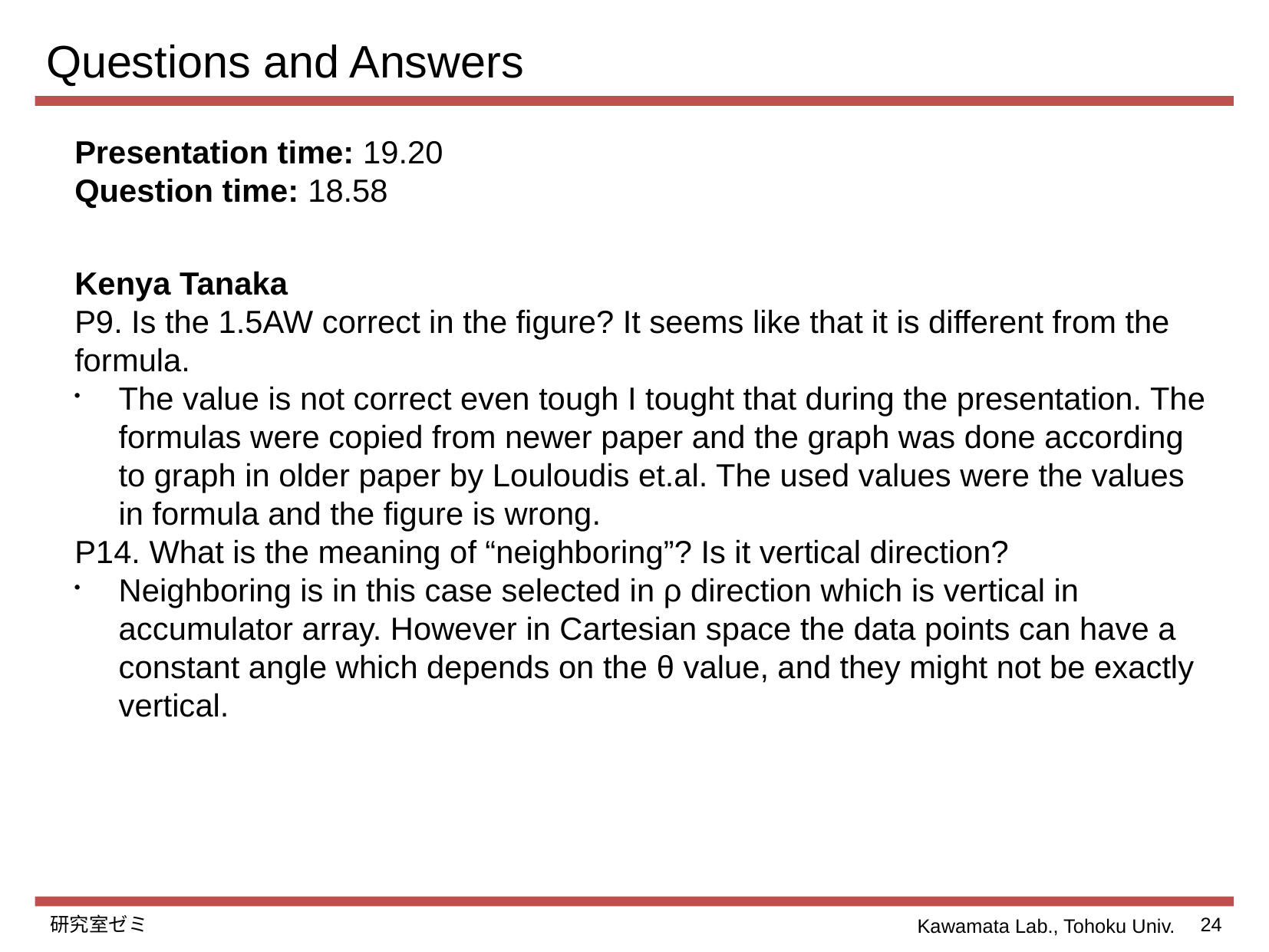

Questions and Answers
Presentation time: 19.20
Question time: 18.58

Kenya Tanaka
P9. Is the 1.5AW correct in the figure? It seems like that it is different from the formula.
The value is not correct even tough I tought that during the presentation. The formulas were copied from newer paper and the graph was done according to graph in older paper by Louloudis et.al. The used values were the values in formula and the figure is wrong.
P14. What is the meaning of “neighboring”? Is it vertical direction?
Neighboring is in this case selected in ρ direction which is vertical in accumulator array. However in Cartesian space the data points can have a constant angle which depends on the θ value, and they might not be exactly vertical.
研究室ゼミ
24